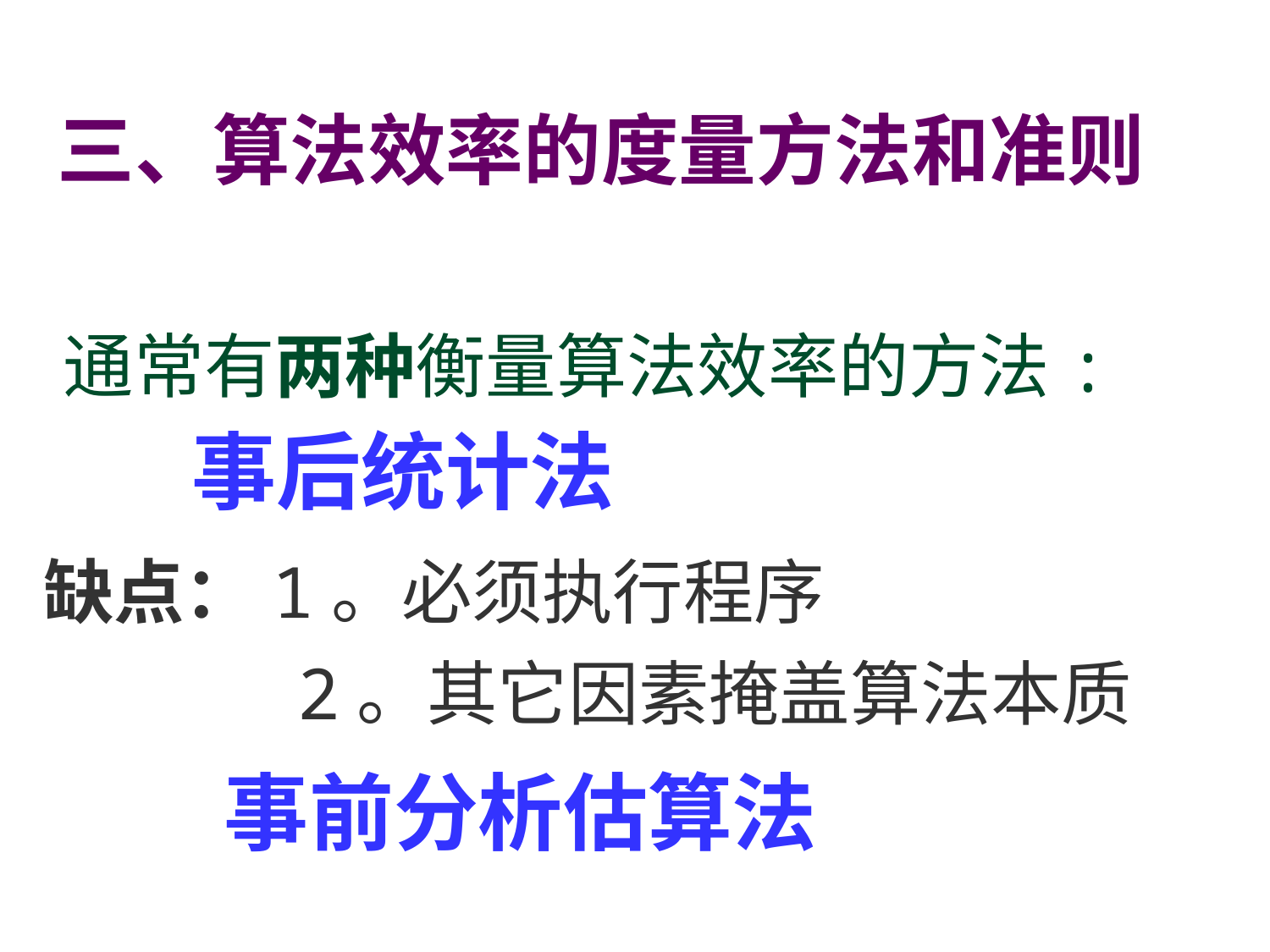

三、算法效率的度量方法和准则
通常有两种衡量算法效率的方法:
   事后统计法
缺点：1。必须执行程序
      2。其它因素掩盖算法本质
事前分析估算法